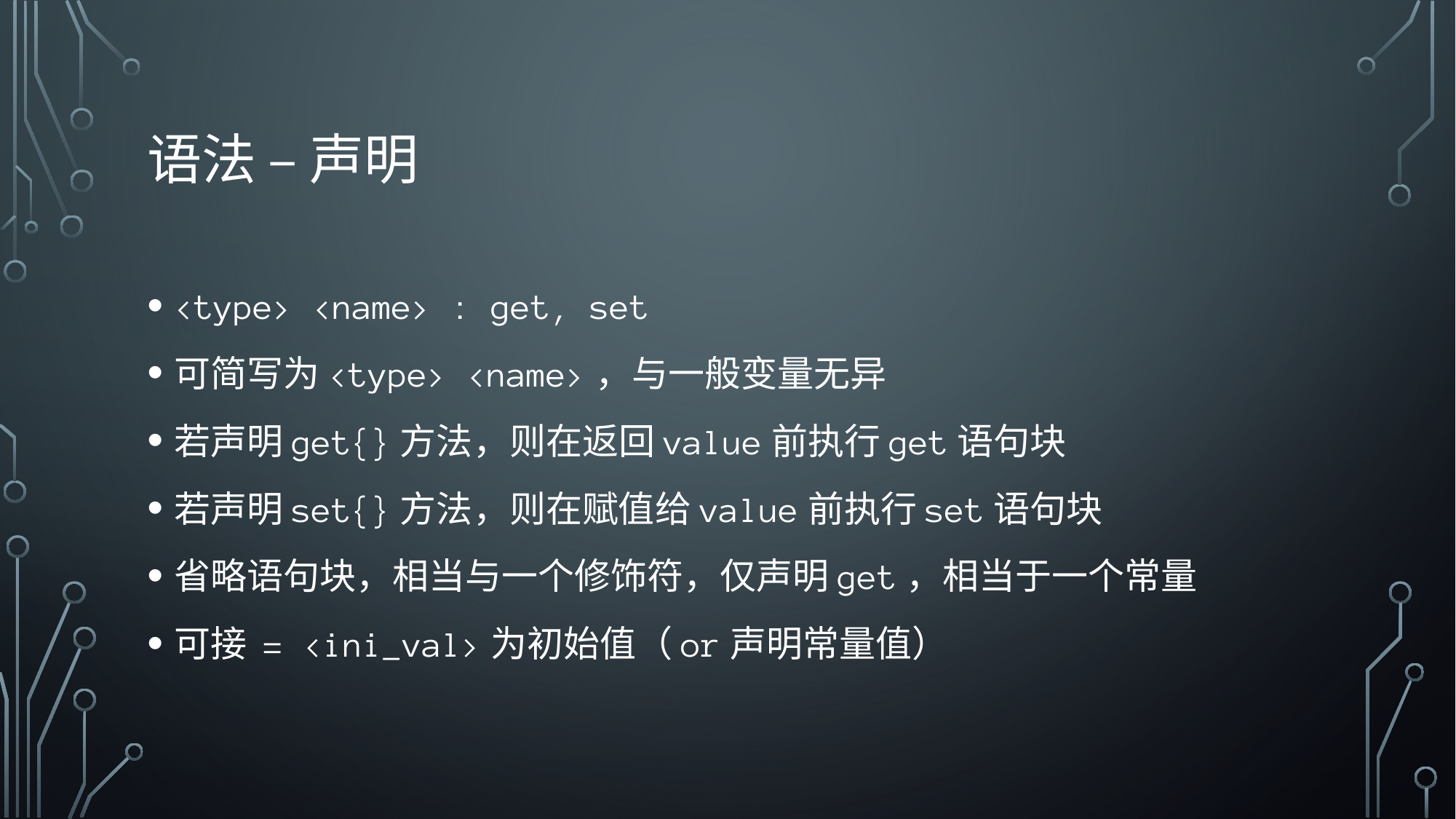

# 语法 – 声明
<type> <name> : get, set
可简写为<type> <name>，与一般变量无异
若声明get{}方法，则在返回value前执行get语句块
若声明set{}方法，则在赋值给value前执行set语句块
省略语句块，相当与一个修饰符，仅声明get，相当于一个常量
可接 = <ini_val>为初始值（or声明常量值）